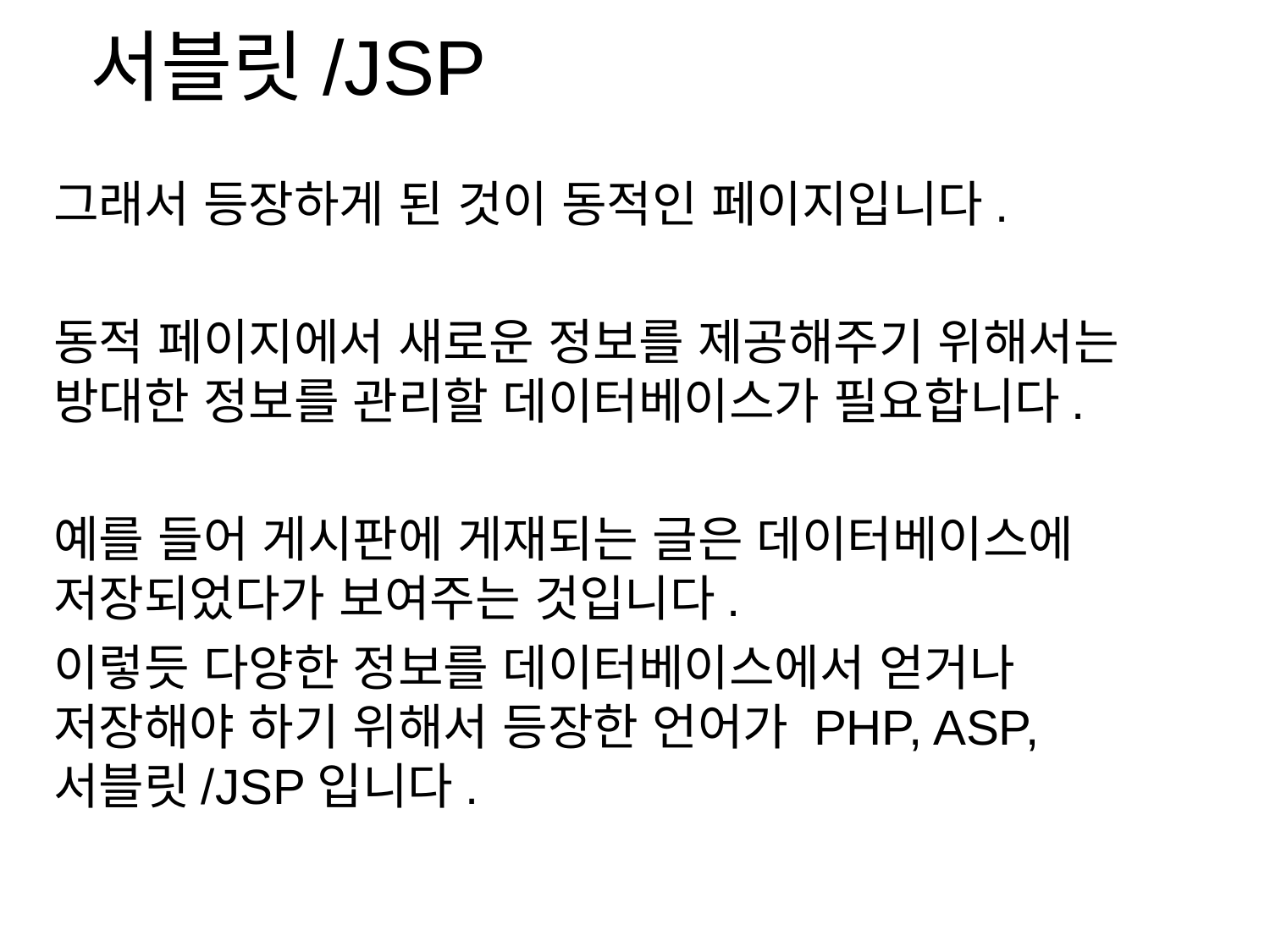

서블릿/JSP
그래서 등장하게 된 것이 동적인 페이지입니다.

동적 페이지에서 새로운 정보를 제공해주기 위해서는 방대한 정보를 관리할 데이터베이스가 필요합니다.

예를 들어 게시판에 게재되는 글은 데이터베이스에 저장되었다가 보여주는 것입니다.
이렇듯 다양한 정보를 데이터베이스에서 얻거나 저장해야 하기 위해서 등장한 언어가 PHP, ASP, 서블릿/JSP입니다.